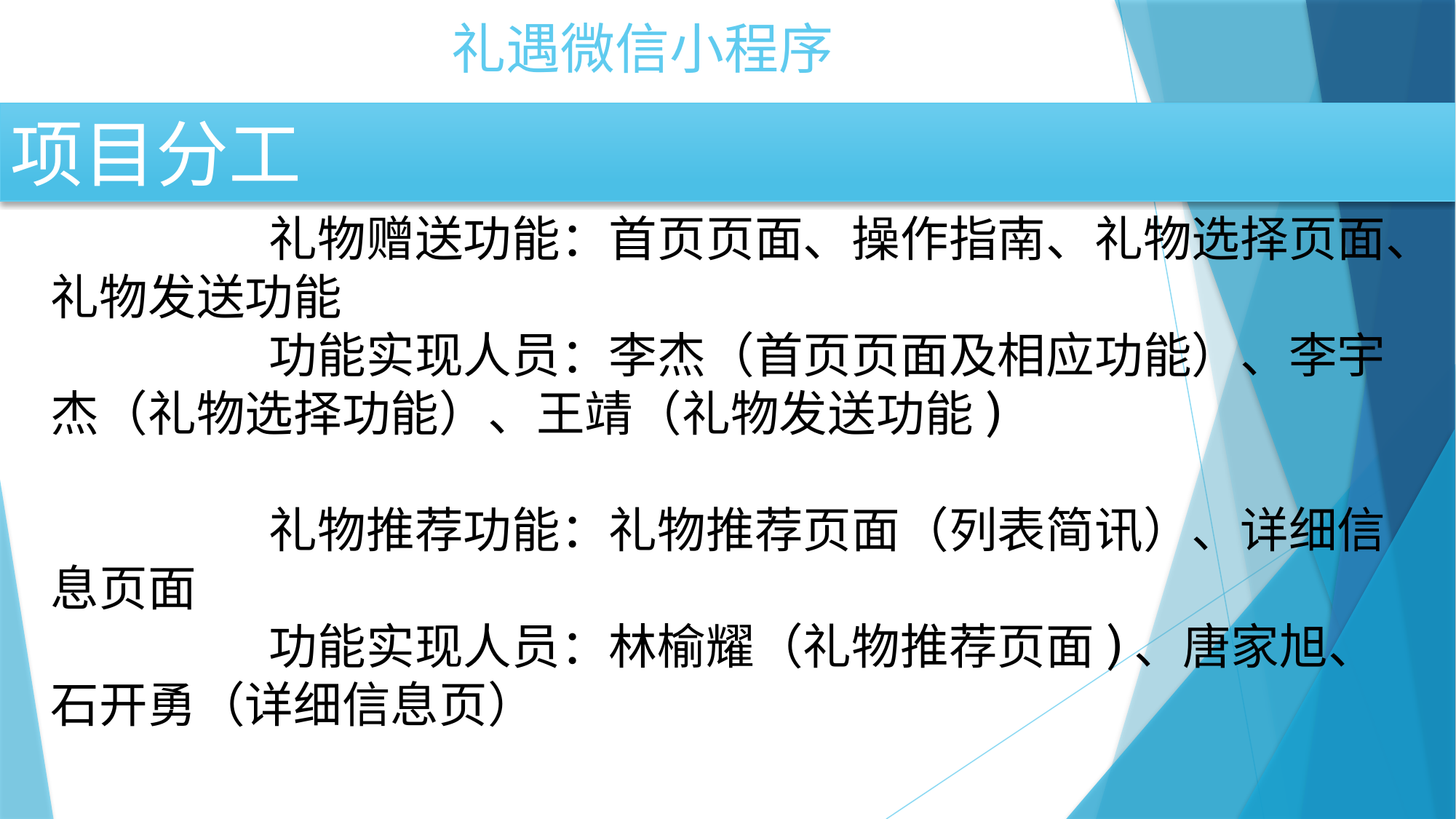

# 礼遇微信小程序
项目分工
		礼物赠送功能：首页页面、操作指南、礼物选择页面、礼物发送功能
		功能实现人员：李杰（首页页面及相应功能）、李宇杰（礼物选择功能）、王靖（礼物发送功能)

		礼物推荐功能：礼物推荐页面（列表简讯）、详细信息页面
		功能实现人员：林榆耀（礼物推荐页面)、唐家旭、石开勇（详细信息页）